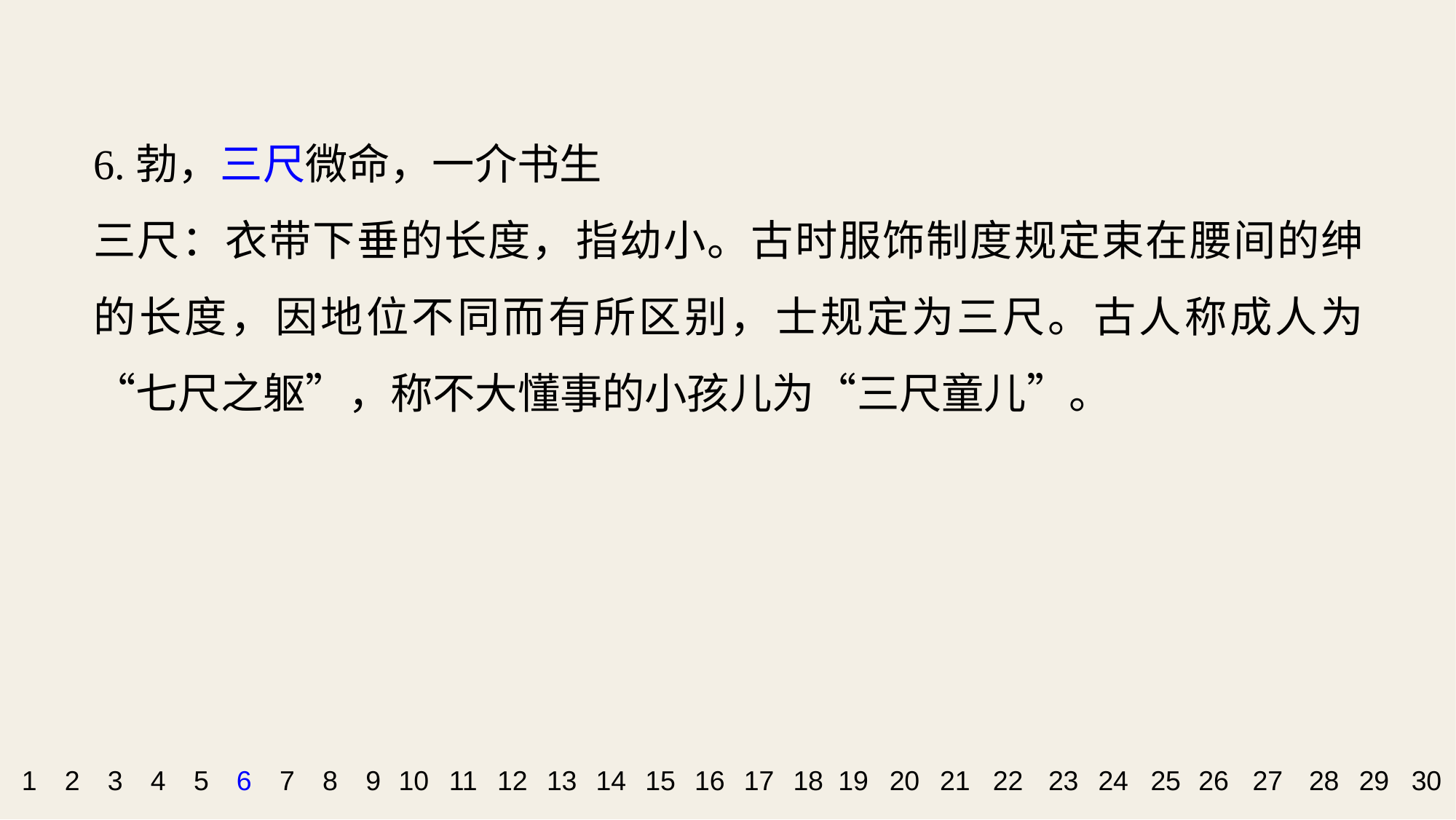

6.勃，三尺微命，一介书生
三尺：衣带下垂的长度，指幼小。古时服饰制度规定束在腰间的绅的长度，因地位不同而有所区别，士规定为三尺。古人称成人为“七尺之躯”，称不大懂事的小孩儿为“三尺童儿”。
1
2
3
4
5
6
7
8
9
10
11
12
13
14
15
16
17
18
19
20
21
22
23
24
25
26
27
28
29
30